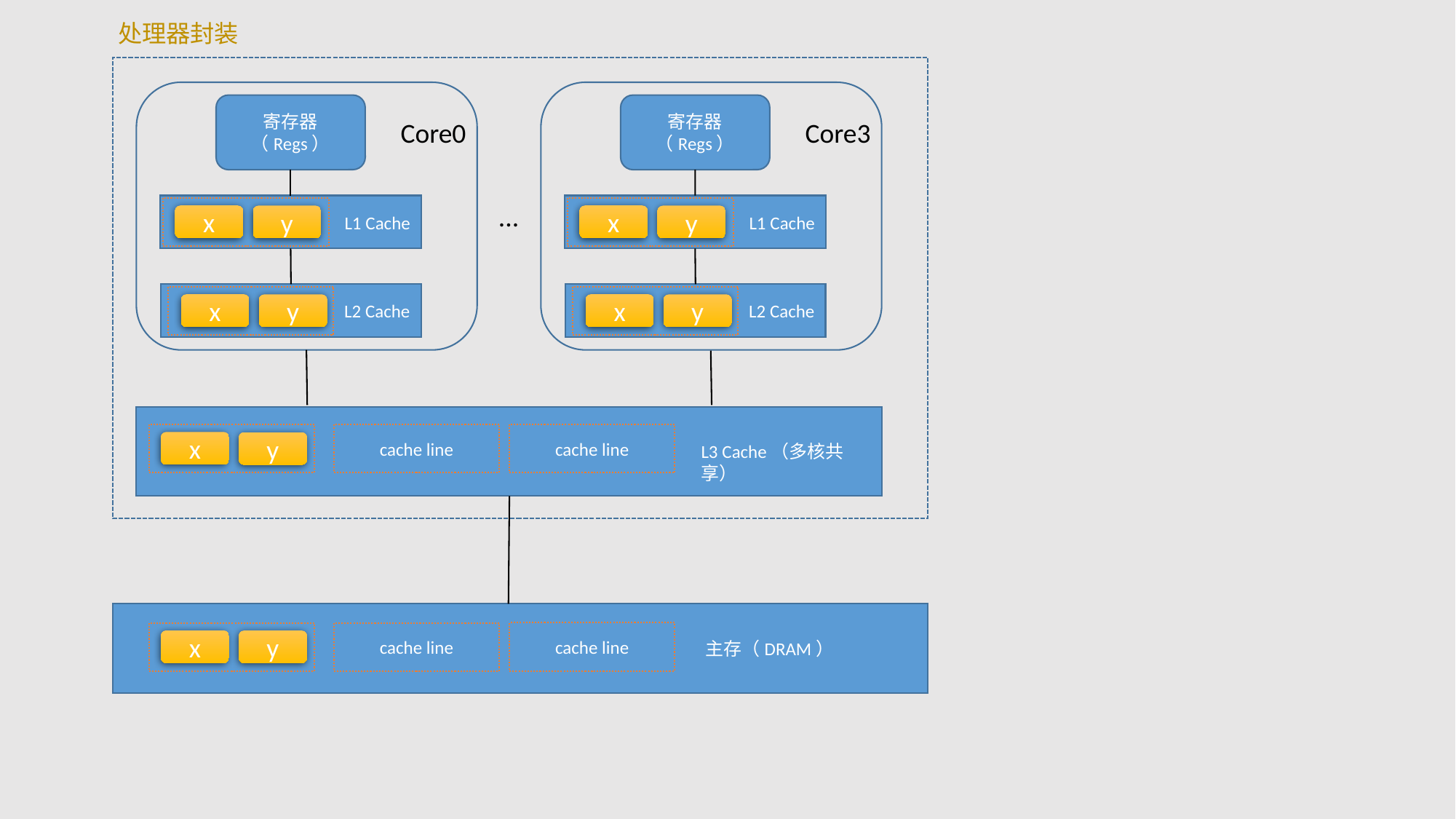

处理器封装

寄存器（Regs）
寄存器（Regs）
Core0
Core3
...

x
x
y
y
L1 Cache
L1 Cache

x
x
y
L2 Cache
y
L2 Cache

cache line

cache line
x
y
L3 Cache（多核共享）

cache line

cache line
x
y
主存（DRAM）